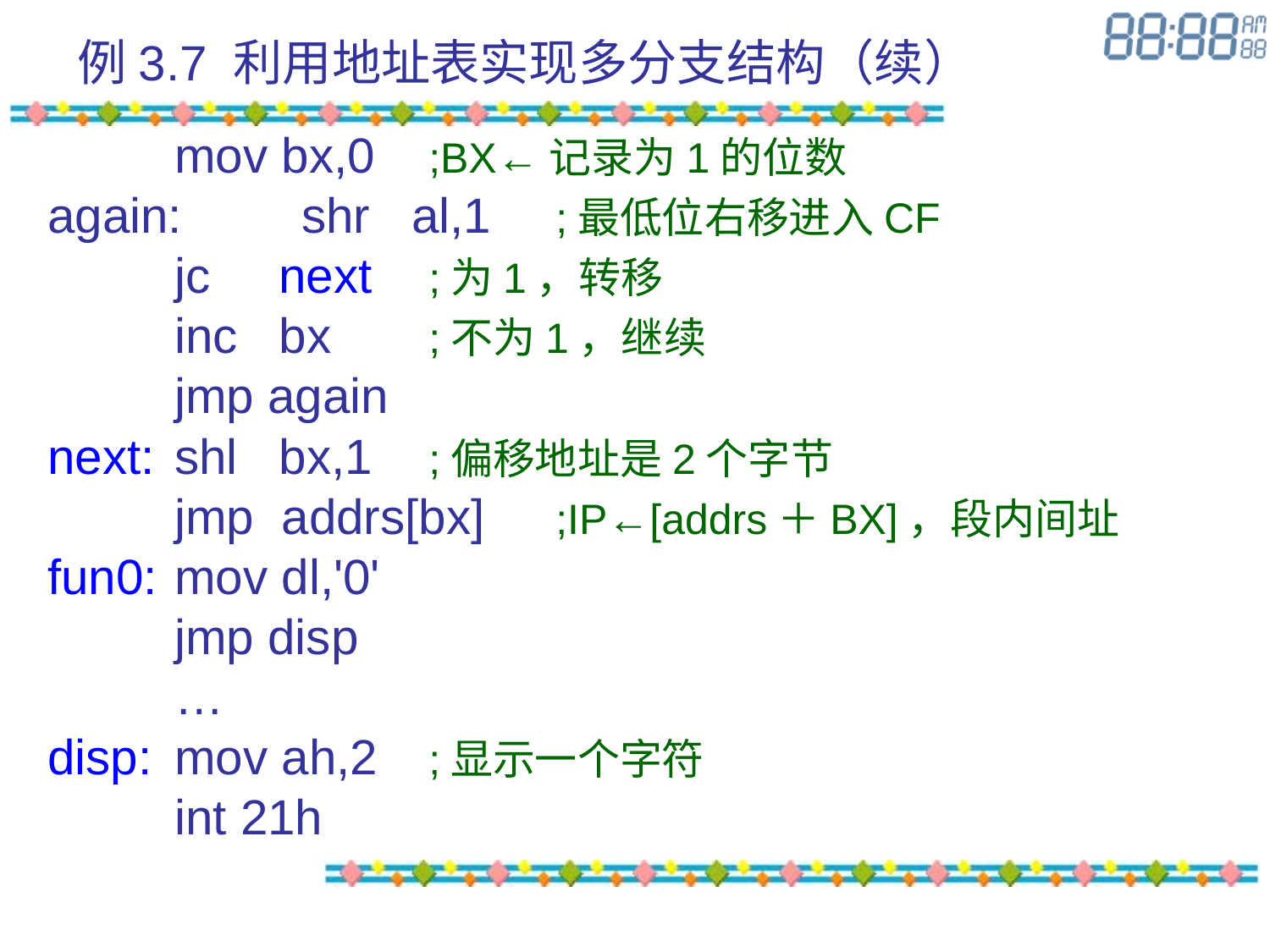

# 例3.7 利用地址表实现多分支结构（续）
	mov bx,0	;BX←记录为1的位数
again:	shr   al,1	;最低位右移进入CF
	jc     next	;为1，转移
	inc   bx	;不为1，继续
	jmp again
next:	shl   bx,1	;偏移地址是2个字节
	jmp  addrs[bx]	;IP←[addrs＋BX]，段内间址
fun0:	mov dl,'0'
	jmp disp
	…
disp:	mov ah,2	;显示一个字符
	int 21h